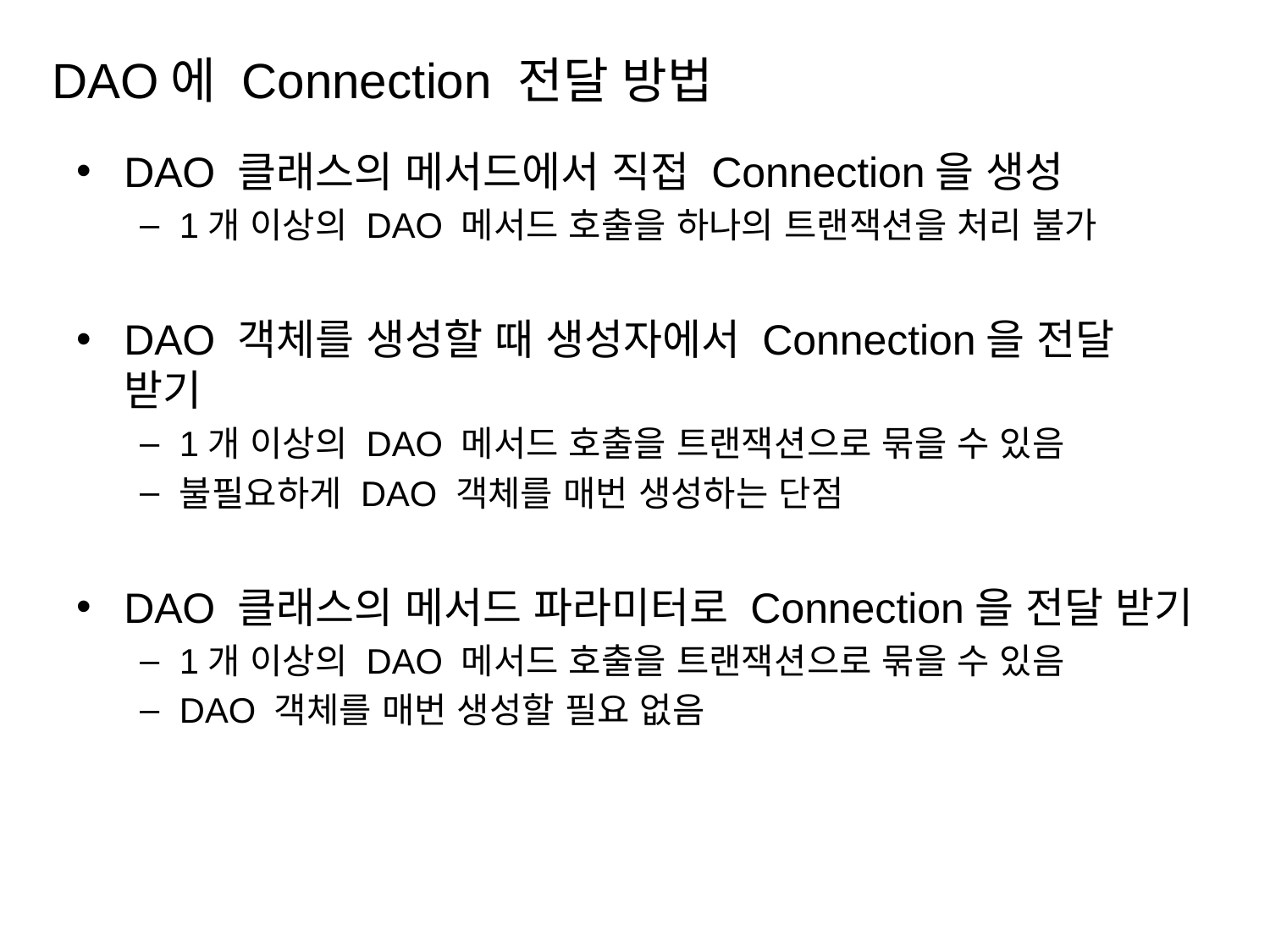

# DAO에 Connection 전달 방법
DAO 클래스의 메서드에서 직접 Connection을 생성
1개 이상의 DAO 메서드 호출을 하나의 트랜잭션을 처리 불가

DAO 객체를 생성할 때 생성자에서 Connection을 전달 받기
1개 이상의 DAO 메서드 호출을 트랜잭션으로 묶을 수 있음
불필요하게 DAO 객체를 매번 생성하는 단점

DAO 클래스의 메서드 파라미터로 Connection을 전달 받기
1개 이상의 DAO 메서드 호출을 트랜잭션으로 묶을 수 있음
DAO 객체를 매번 생성할 필요 없음